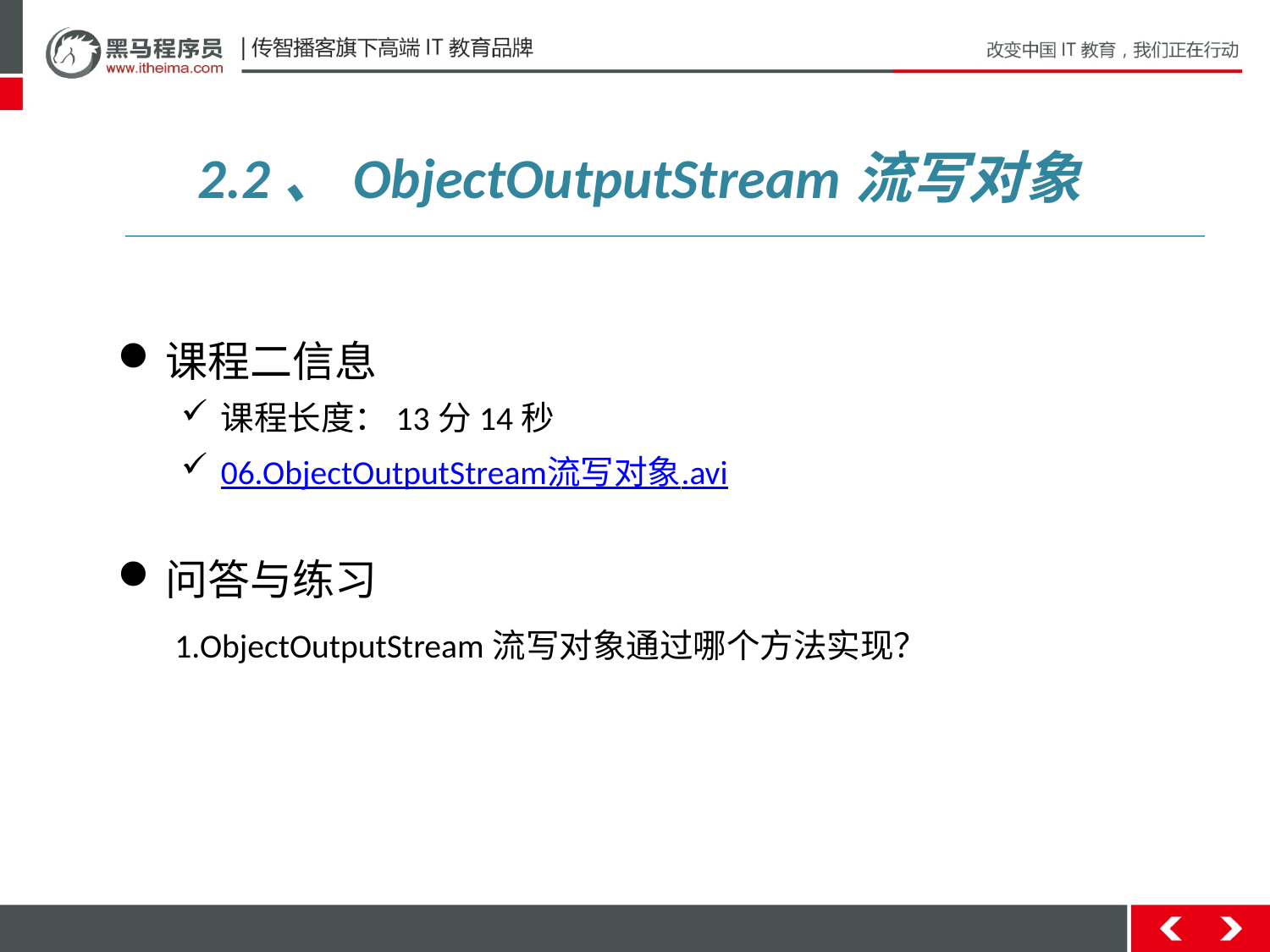

2.2、ObjectOutputStream流写对象

课程二信息
课程长度：13分14秒
06.ObjectOutputStream流写对象.avi

问答与练习
      1.ObjectOutputStream流写对象通过哪个方法实现？